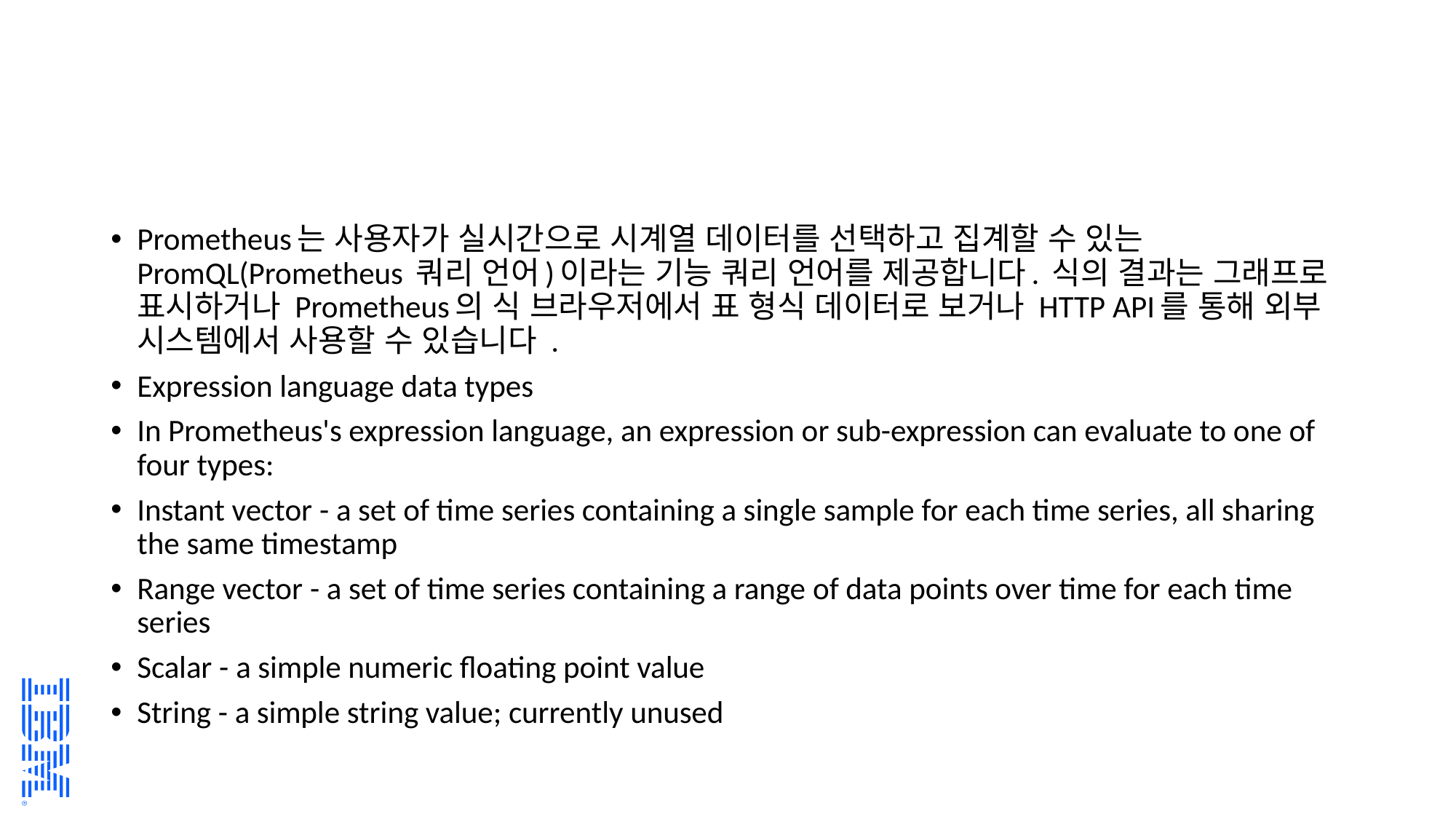

#
Prometheus는 사용자가 실시간으로 시계열 데이터를 선택하고 집계할 수 있는 PromQL(Prometheus 쿼리 언어)이라는 기능 쿼리 언어를 제공합니다. 식의 결과는 그래프로 표시하거나 Prometheus의 식 브라우저에서 표 형식 데이터로 보거나 HTTP API를 통해 외부 시스템에서 사용할 수 있습니다 .
Expression language data types
In Prometheus's expression language, an expression or sub-expression can evaluate to one of four types:
Instant vector - a set of time series containing a single sample for each time series, all sharing the same timestamp
Range vector - a set of time series containing a range of data points over time for each time series
Scalar - a simple numeric floating point value
String - a simple string value; currently unused